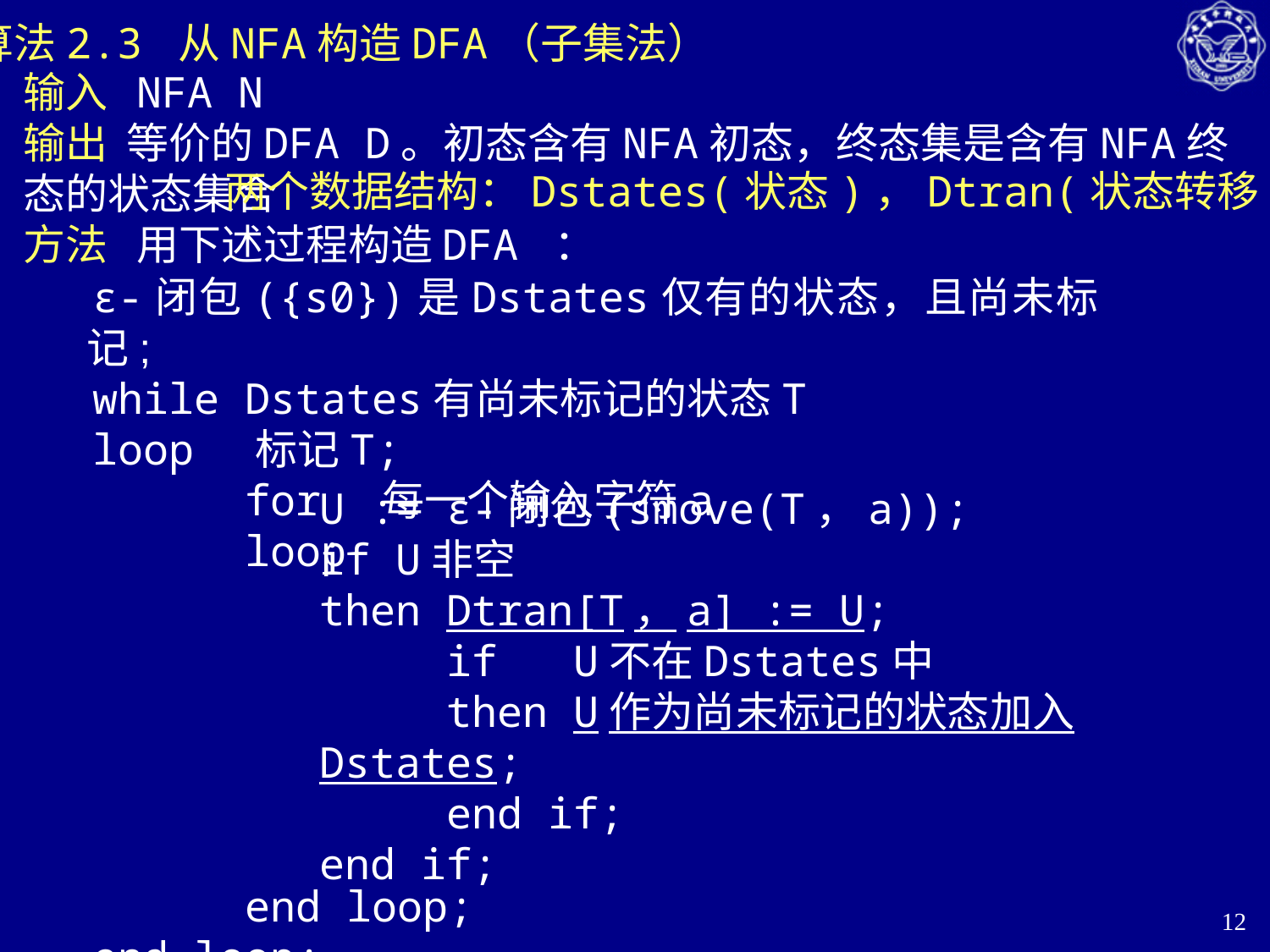

算法2.3 从NFA构造DFA（子集法）
输入  NFA N
输出  等价的DFA D。初态含有NFA初态，终态集是含有NFA终态的状态集合
方法   用下述过程构造DFA ：
两个数据结构：Dstates(状态)，Dtran(状态转移)
ε-闭包({s0})是Dstates仅有的状态，且尚未标记;
while Dstates有尚未标记的状态T
loop  标记T;
      for  每一个输入字符a
      loop

      end loop;
end loop; 				 		   ■
U := ε-闭包(smove(T，a));
if U非空
then Dtran[T，a] := U;
     if   U不在Dstates中
     then U作为尚未标记的状态加入Dstates;
     end if;
end if;
12